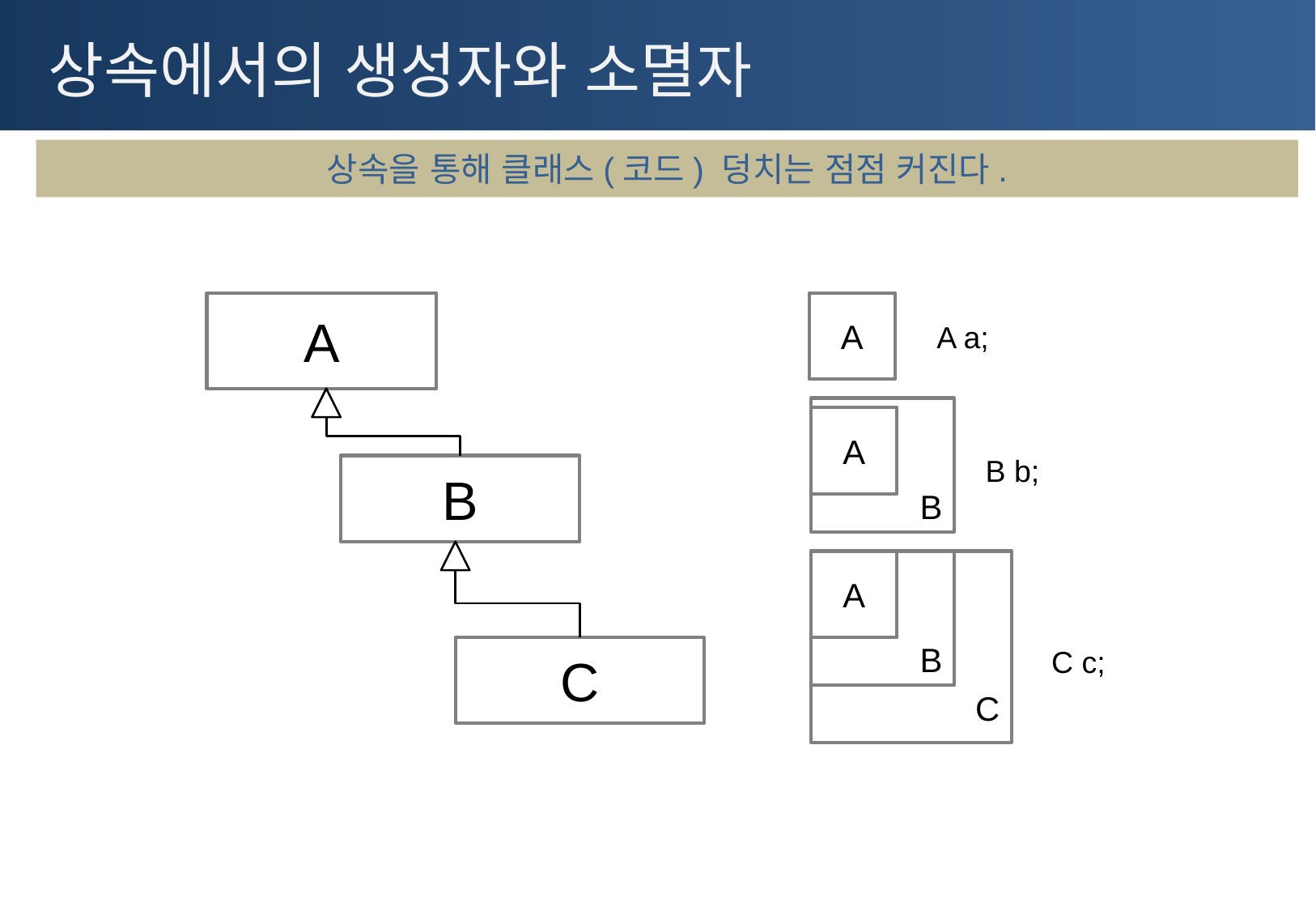

# 상속에서의 생성자와 소멸자
상속을 통해 클래스(코드) 덩치는 점점 커진다.
A
A
A a;

B
A
B b;
B

A

B

C
C
C c;